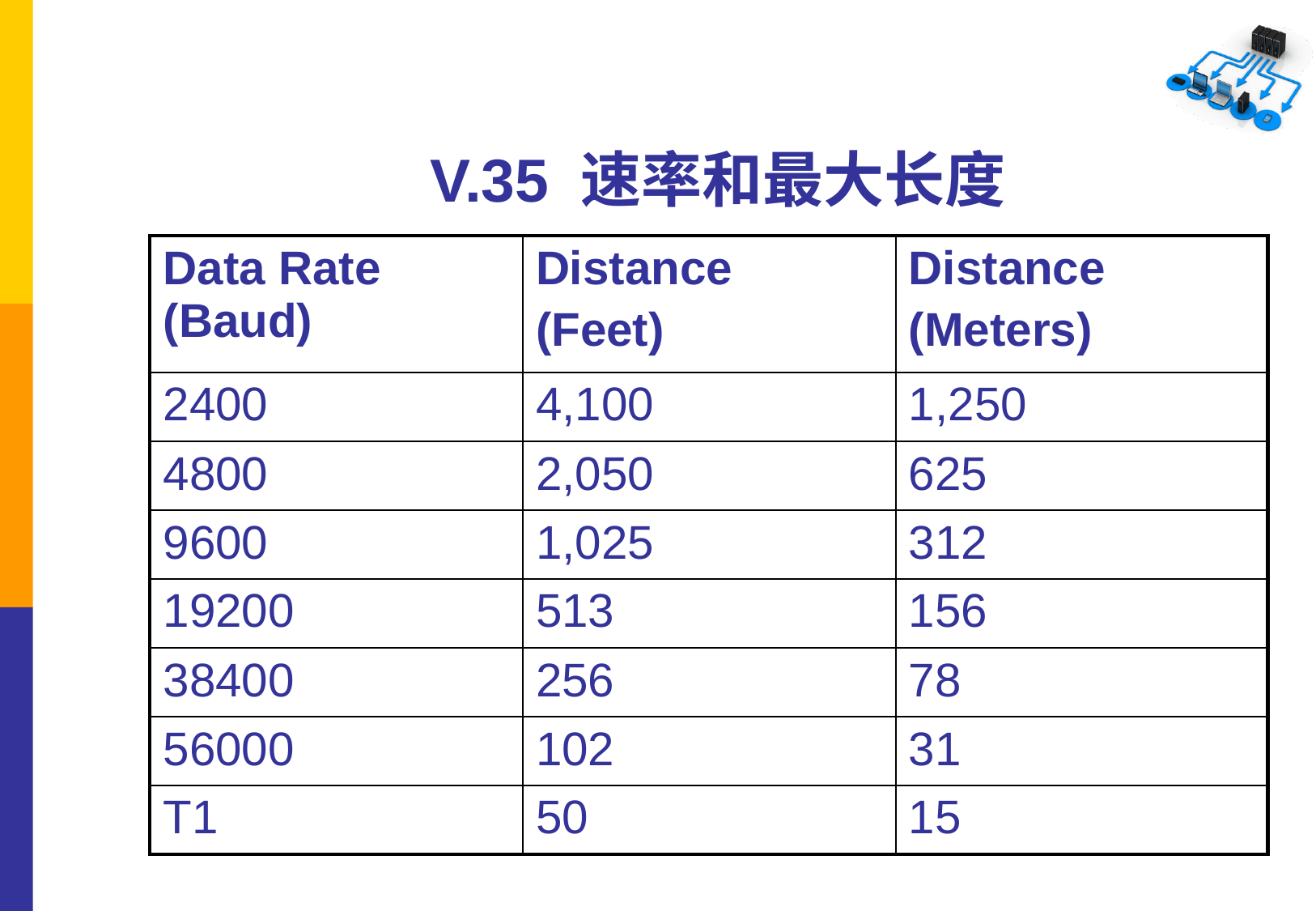

# V.35 速率和最大长度
| Data Rate (Baud) | Distance (Feet) | Distance (Meters) |
| --- | --- | --- |
| 2400 | 4,100 | 1,250 |
| 4800 | 2,050 | 625 |
| 9600 | 1,025 | 312 |
| 19200 | 513 | 156 |
| 38400 | 256 | 78 |
| 56000 | 102 | 31 |
| T1 | 50 | 15 |